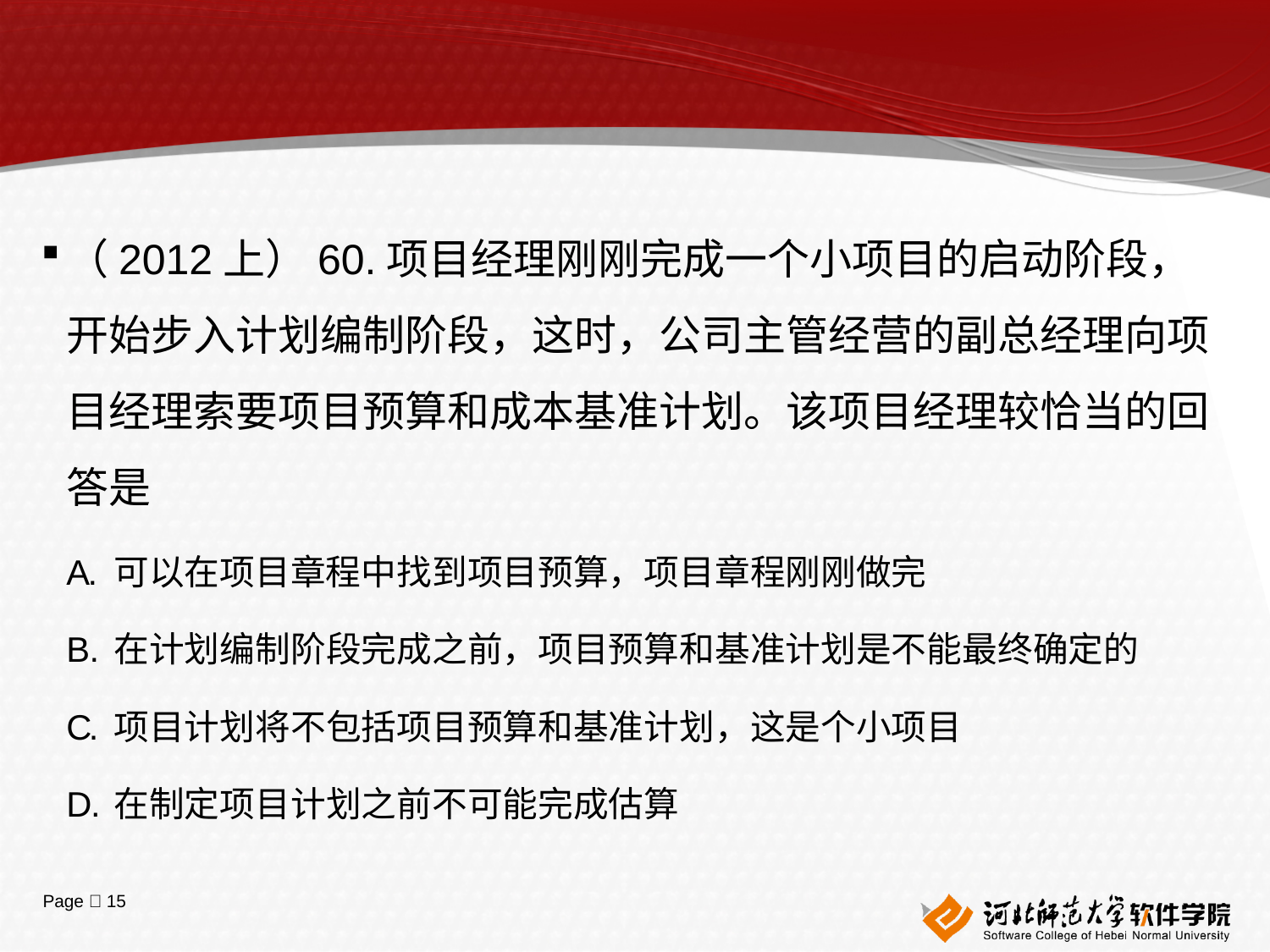

#
（2012上）60.项目经理刚刚完成一个小项目的启动阶段，开始步入计划编制阶段，这时，公司主管经营的副总经理向项目经理索要项目预算和成本基准计划。该项目经理较恰当的回答是
可以在项目章程中找到项目预算，项目章程刚刚做完
在计划编制阶段完成之前，项目预算和基准计划是不能最终确定的
项目计划将不包括项目预算和基准计划，这是个小项目
在制定项目计划之前不可能完成估算